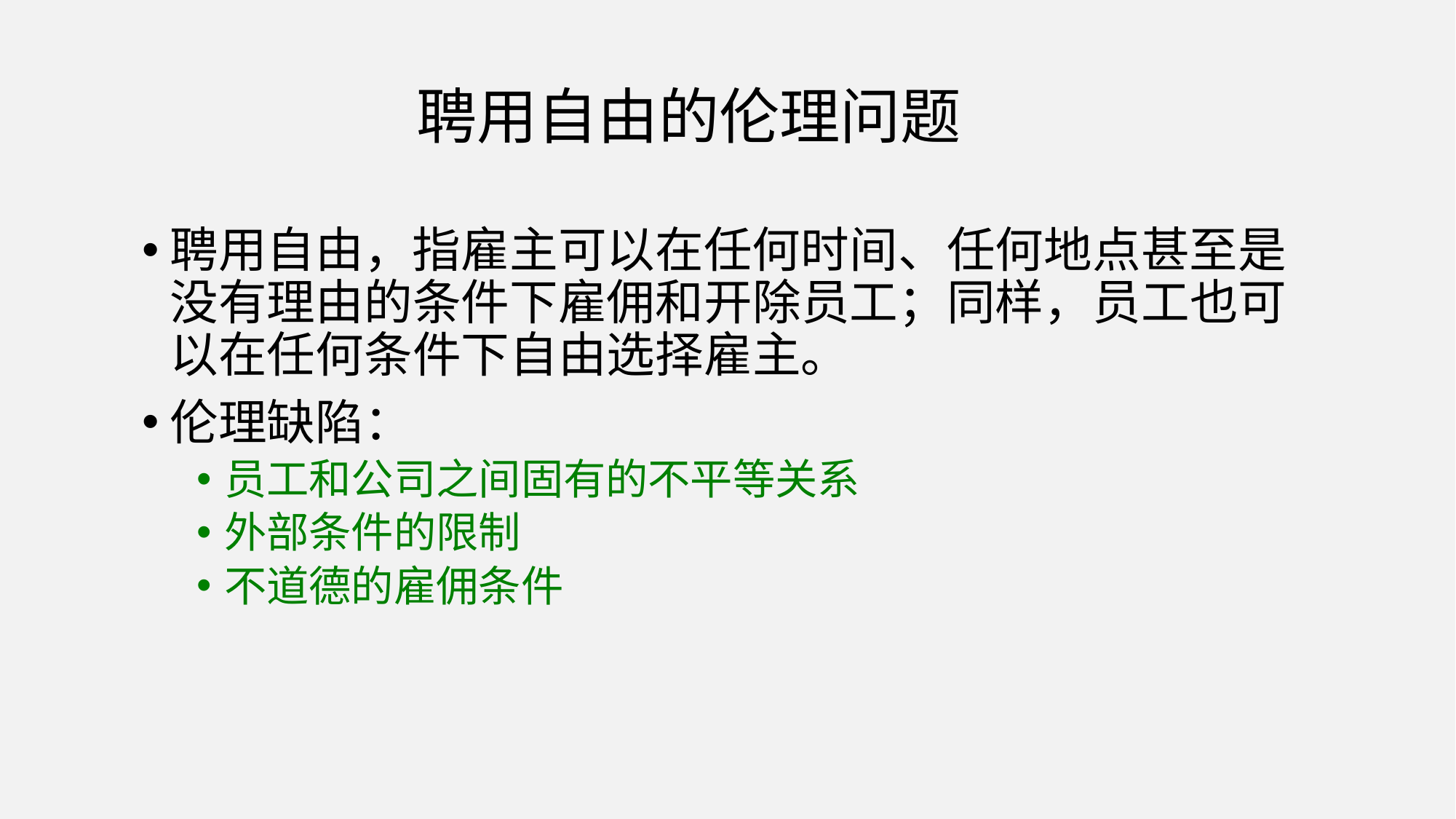

# 聘用自由的伦理问题
聘用自由，指雇主可以在任何时间、任何地点甚至是没有理由的条件下雇佣和开除员工；同样，员工也可以在任何条件下自由选择雇主。
伦理缺陷：
员工和公司之间固有的不平等关系
外部条件的限制
不道德的雇佣条件